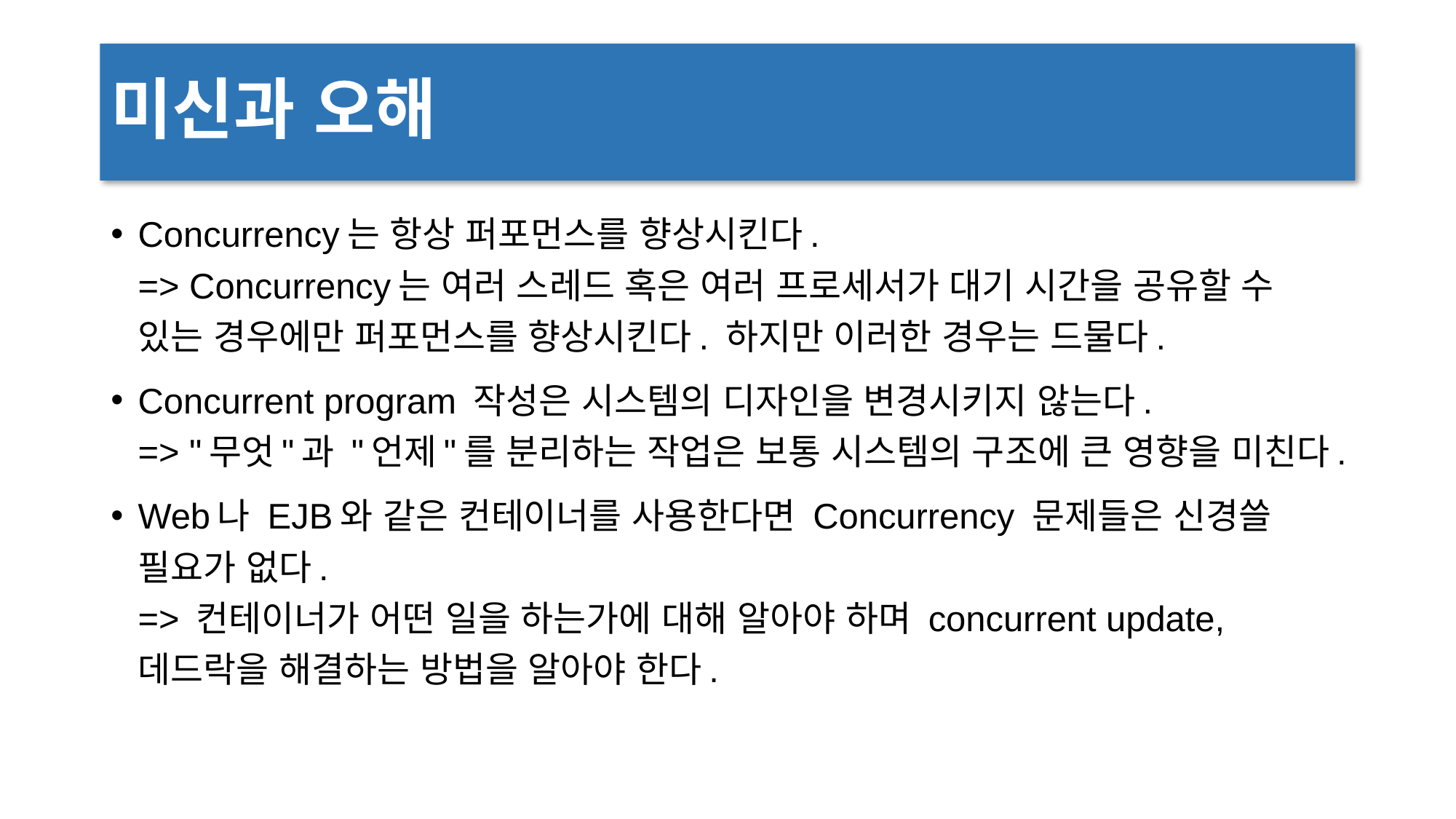

# 미신과 오해
Concurrency는 항상 퍼포먼스를 향상시킨다.
=> Concurrency는 여러 스레드 혹은 여러 프로세서가 대기 시간을 공유할 수 있는 경우에만 퍼포먼스를 향상시킨다. 하지만 이러한 경우는 드물다.
Concurrent program 작성은 시스템의 디자인을 변경시키지 않는다.
=> "무엇"과 "언제"를 분리하는 작업은 보통 시스템의 구조에 큰 영향을 미친다.
Web나 EJB와 같은 컨테이너를 사용한다면 Concurrency 문제들은 신경쓸 필요가 없다.
=> 컨테이너가 어떤 일을 하는가에 대해 알아야 하며 concurrent update, 데드락을 해결하는 방법을 알아야 한다.